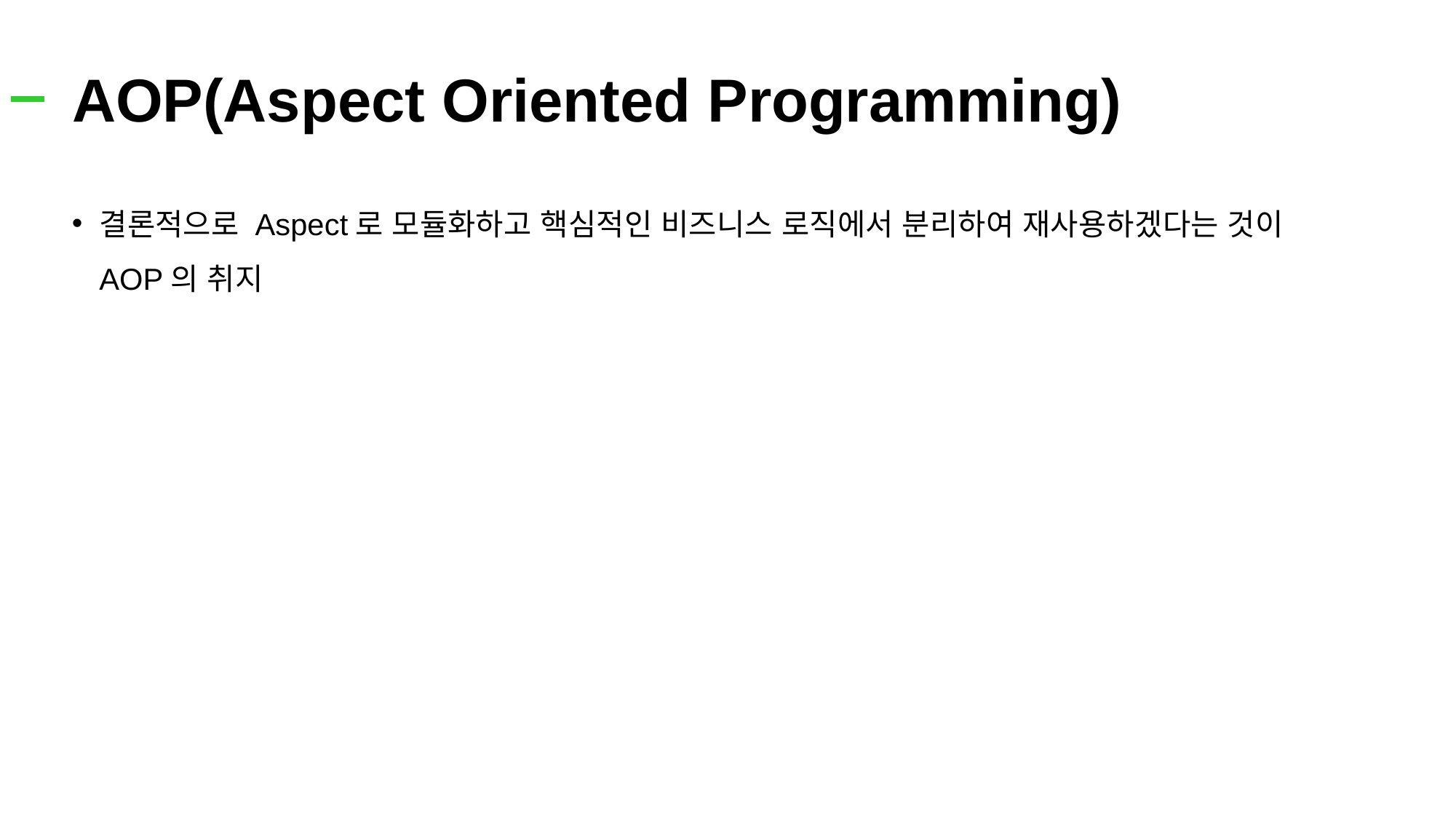

# AOP(Aspect Oriented Programming)

결론적으로 Aspect로 모듈화하고 핵심적인 비즈니스 로직에서 분리하여 재사용하겠다는 것이 AOP의 취지